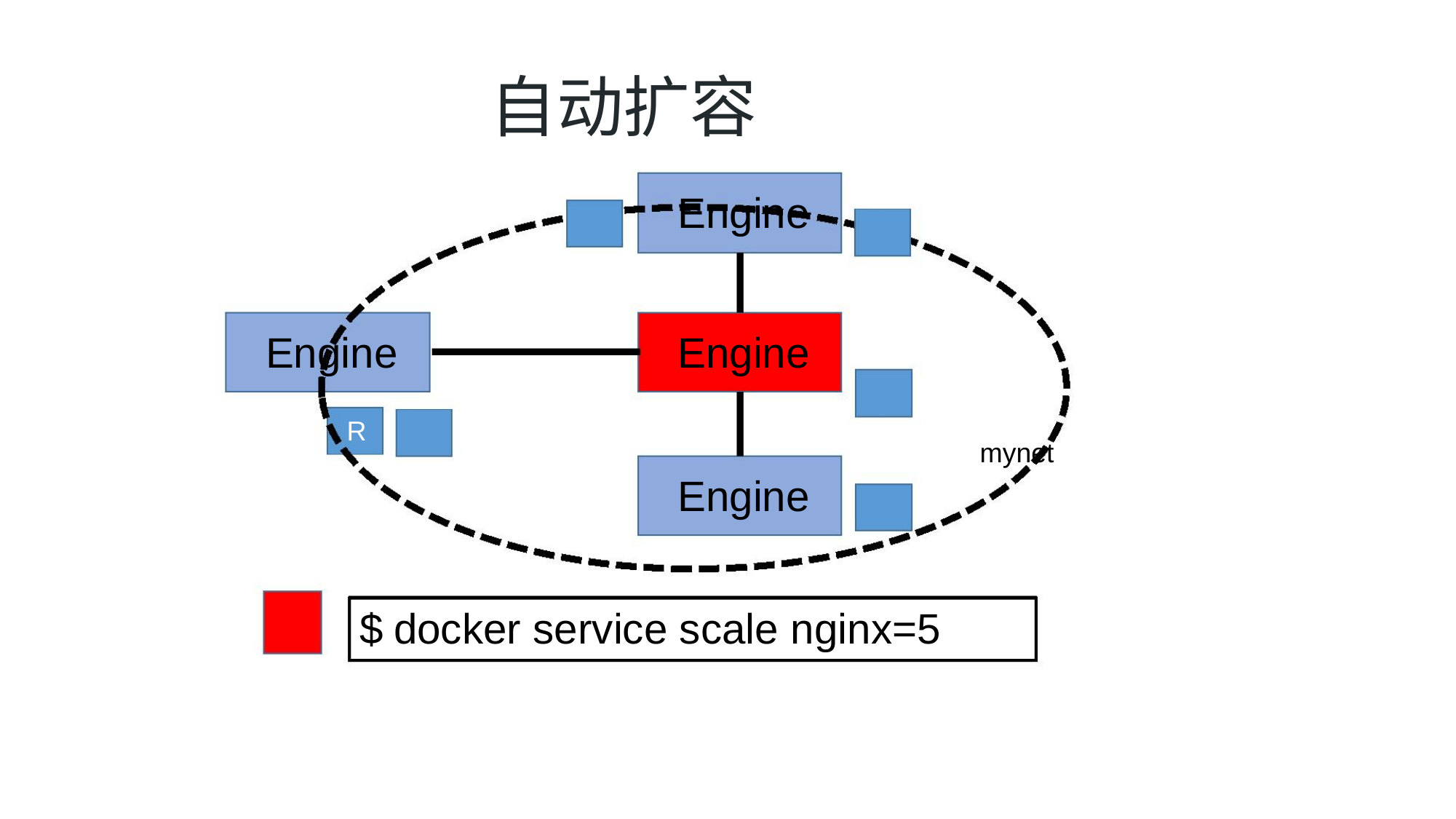

自动扩容
Engine
Engine
Engine
R
mynet
Engine
$
docker service scale nginx=5